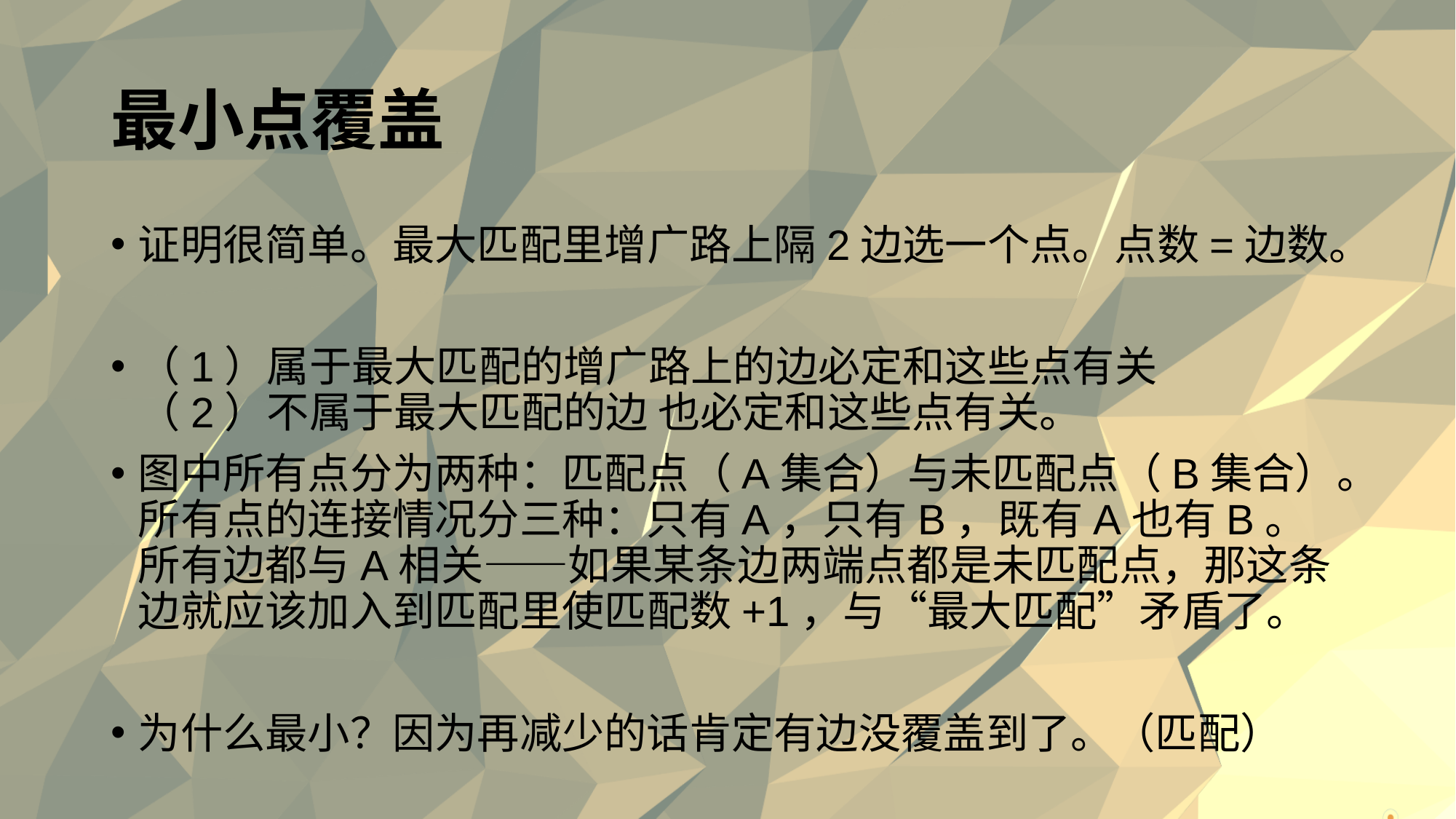

# 最小点覆盖
证明很简单。最大匹配里增广路上隔2边选一个点。点数=边数。

（1）属于最大匹配的增广路上的边必定和这些点有关
（2）不属于最大匹配的边 也必定和这些点有关。
图中所有点分为两种：匹配点（A集合）与未匹配点（B集合）。所有点的连接情况分三种：只有A，只有B，既有A也有B。所有边都与A相关——如果某条边两端点都是未匹配点，那这条边就应该加入到匹配里使匹配数+1，与“最大匹配”矛盾了。

为什么最小？因为再减少的话肯定有边没覆盖到了。（匹配）